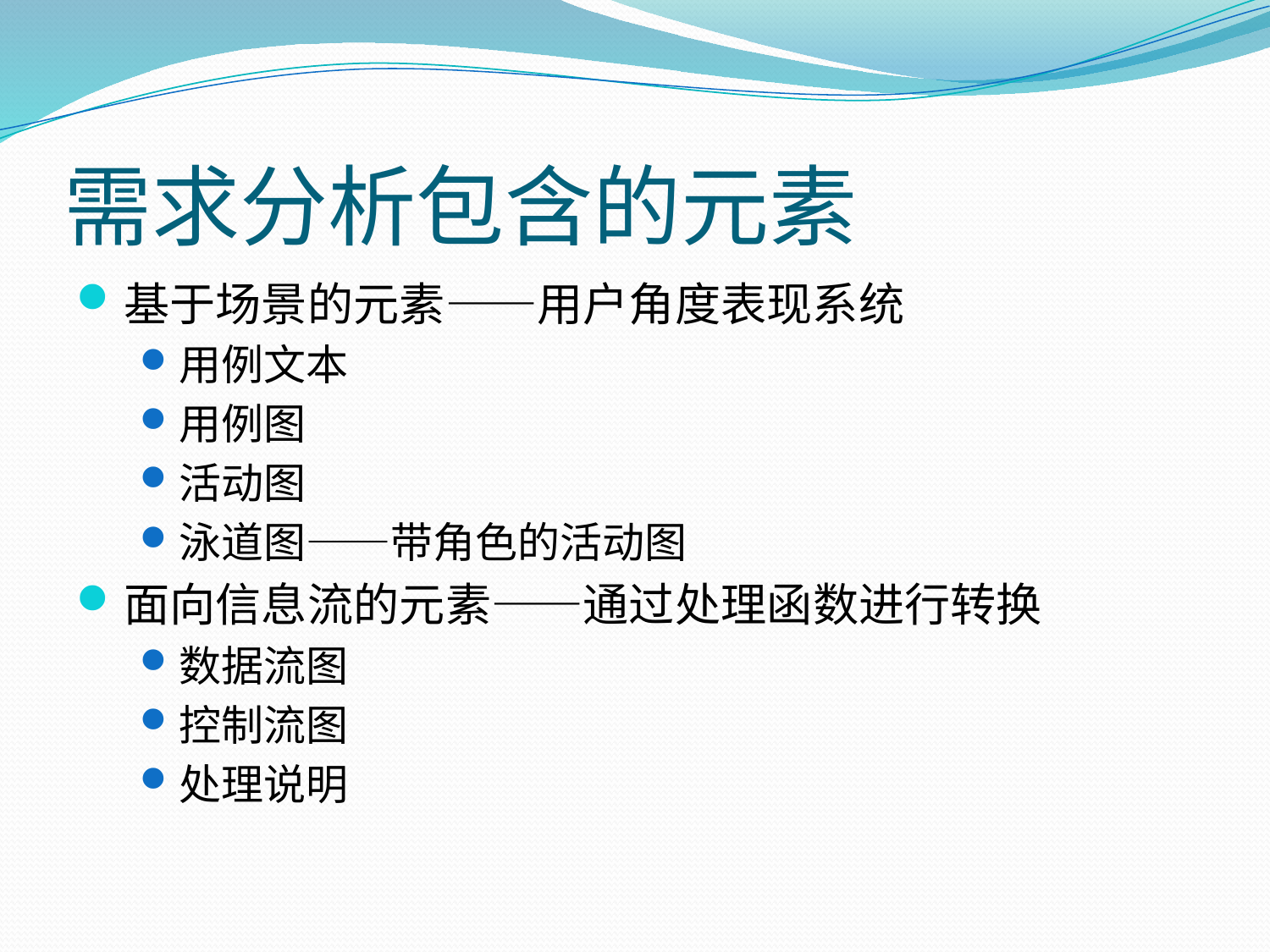

# 需求分析包含的元素
基于场景的元素——用户角度表现系统
用例文本
用例图
活动图
泳道图——带角色的活动图
面向信息流的元素——通过处理函数进行转换
数据流图
控制流图
处理说明